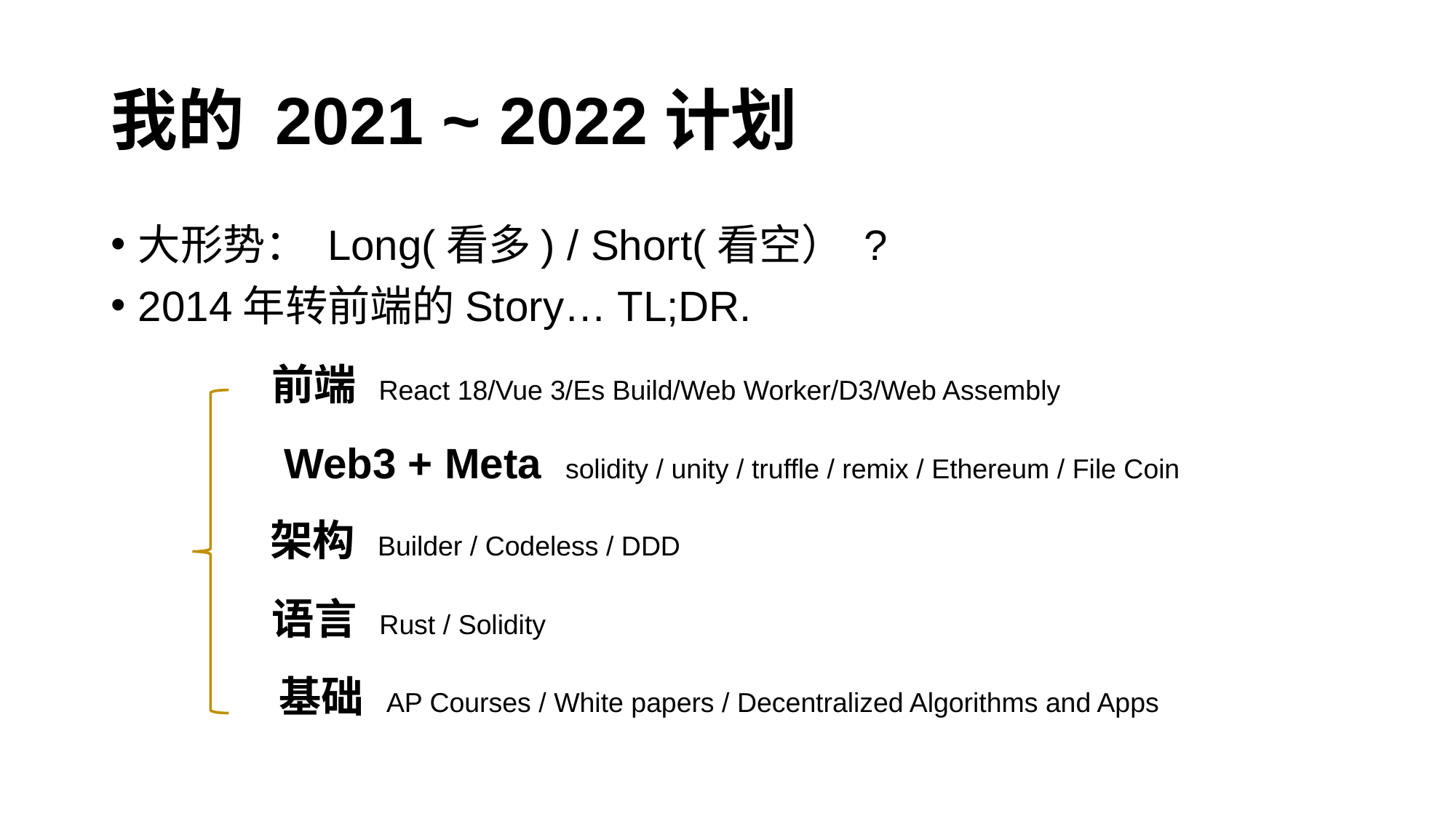

# 我的 2021 ~ 2022计划
大形势： Long(看多) / Short(看空） ?
2014年转前端的Story… TL;DR.

前端  React 18/Vue 3/Es Build/Web Worker/D3/Web Assembly

Web3 + Meta  solidity / unity / truffle / remix / Ethereum / File Coin
架构 Builder / Codeless / DDD
语言 Rust / Solidity
基础 AP Courses / White papers / Decentralized Algorithms and Apps